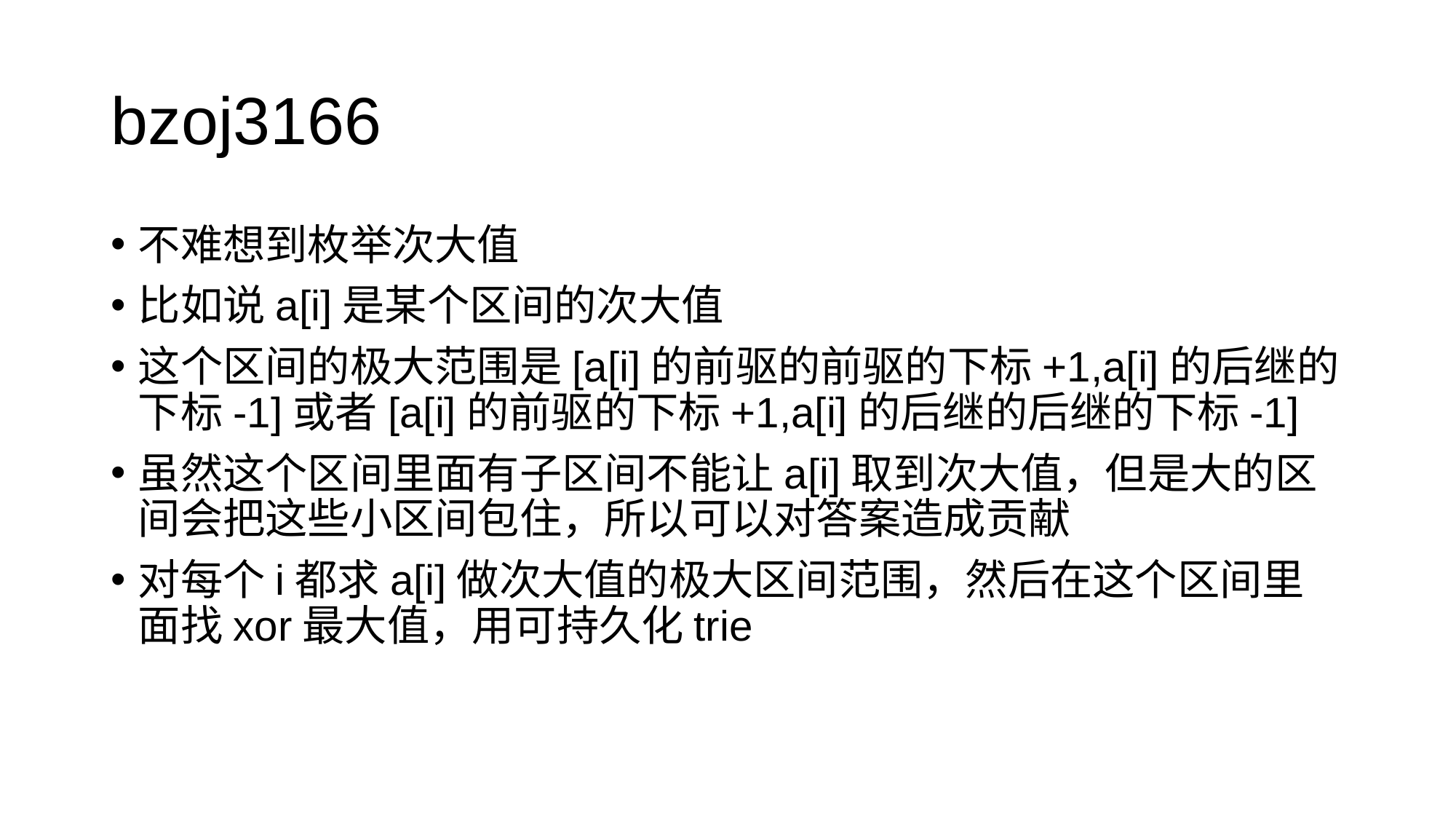

# bzoj3166
不难想到枚举次大值
比如说a[i]是某个区间的次大值
这个区间的极大范围是[a[i]的前驱的前驱的下标+1,a[i]的后继的下标-1]或者[a[i]的前驱的下标+1,a[i]的后继的后继的下标-1]
虽然这个区间里面有子区间不能让a[i]取到次大值，但是大的区间会把这些小区间包住，所以可以对答案造成贡献
对每个i都求a[i]做次大值的极大区间范围，然后在这个区间里面找xor最大值，用可持久化trie